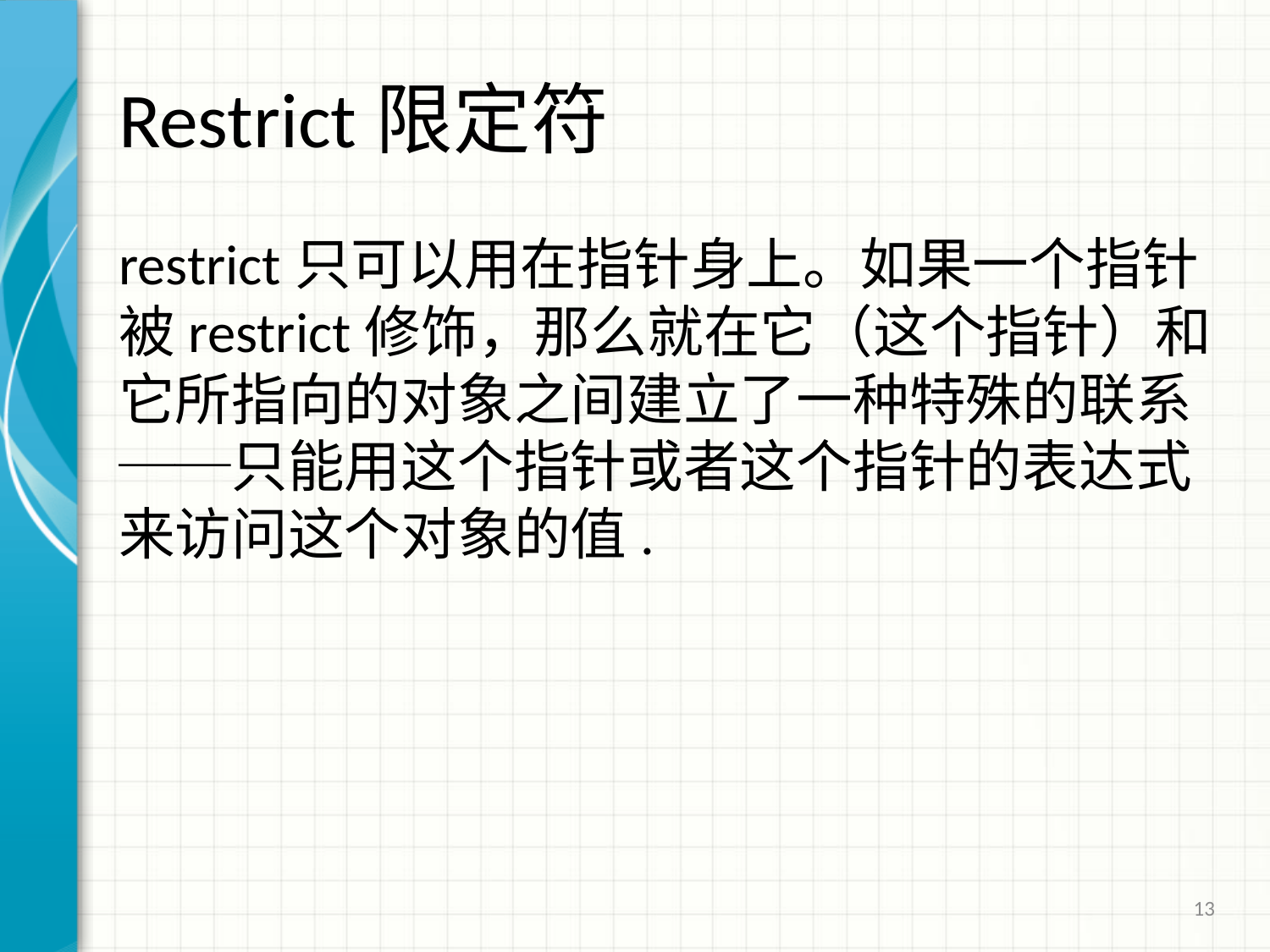

# Restrict限定符
restrict只可以用在指针身上。如果一个指针被restrict修饰，那么就在它（这个指针）和它所指向的对象之间建立了一种特殊的联系──只能用这个指针或者这个指针的表达式来访问这个对象的值.

13